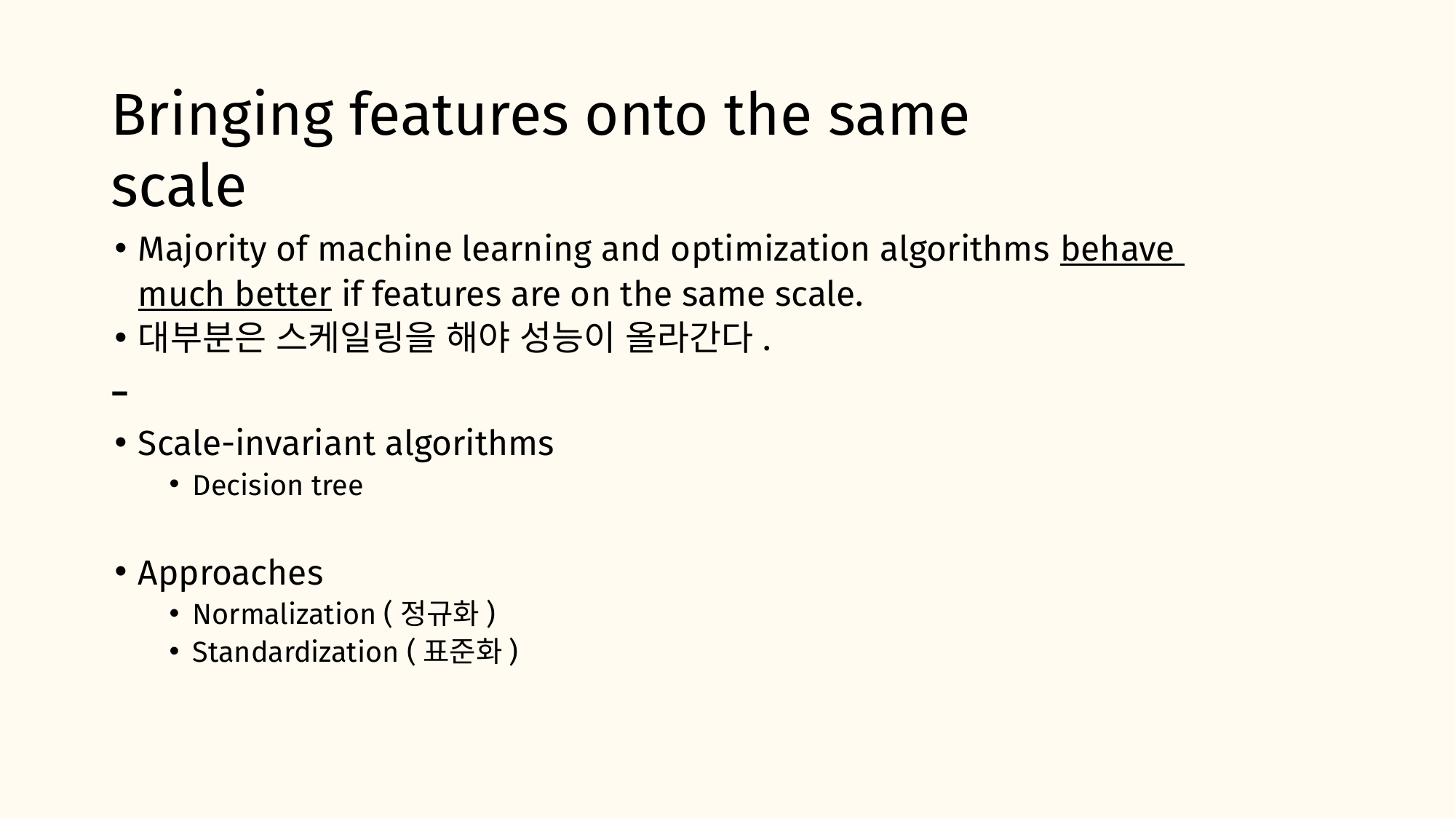

# Bringing features onto the same scale
Majority of machine learning and optimization algorithms behave  much better if features are on the same scale.
대부분은 스케일링을 해야 성능이 올라간다.
-
Scale-invariant algorithms
Decision tree

Approaches
Normalization (정규화)
Standardization (표준화)